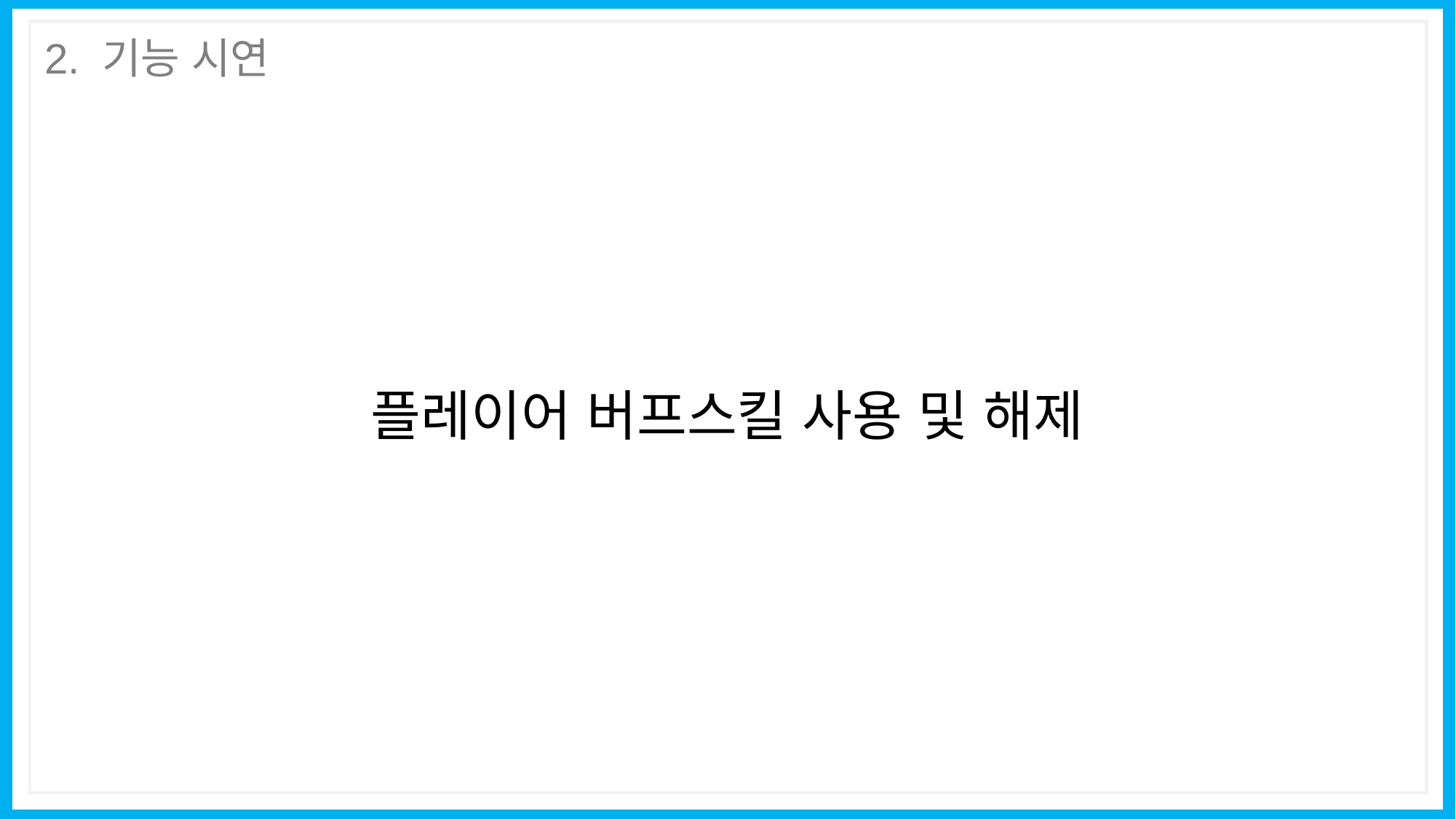

2. 기능 시연
플레이어 버프스킬 사용 및 해제